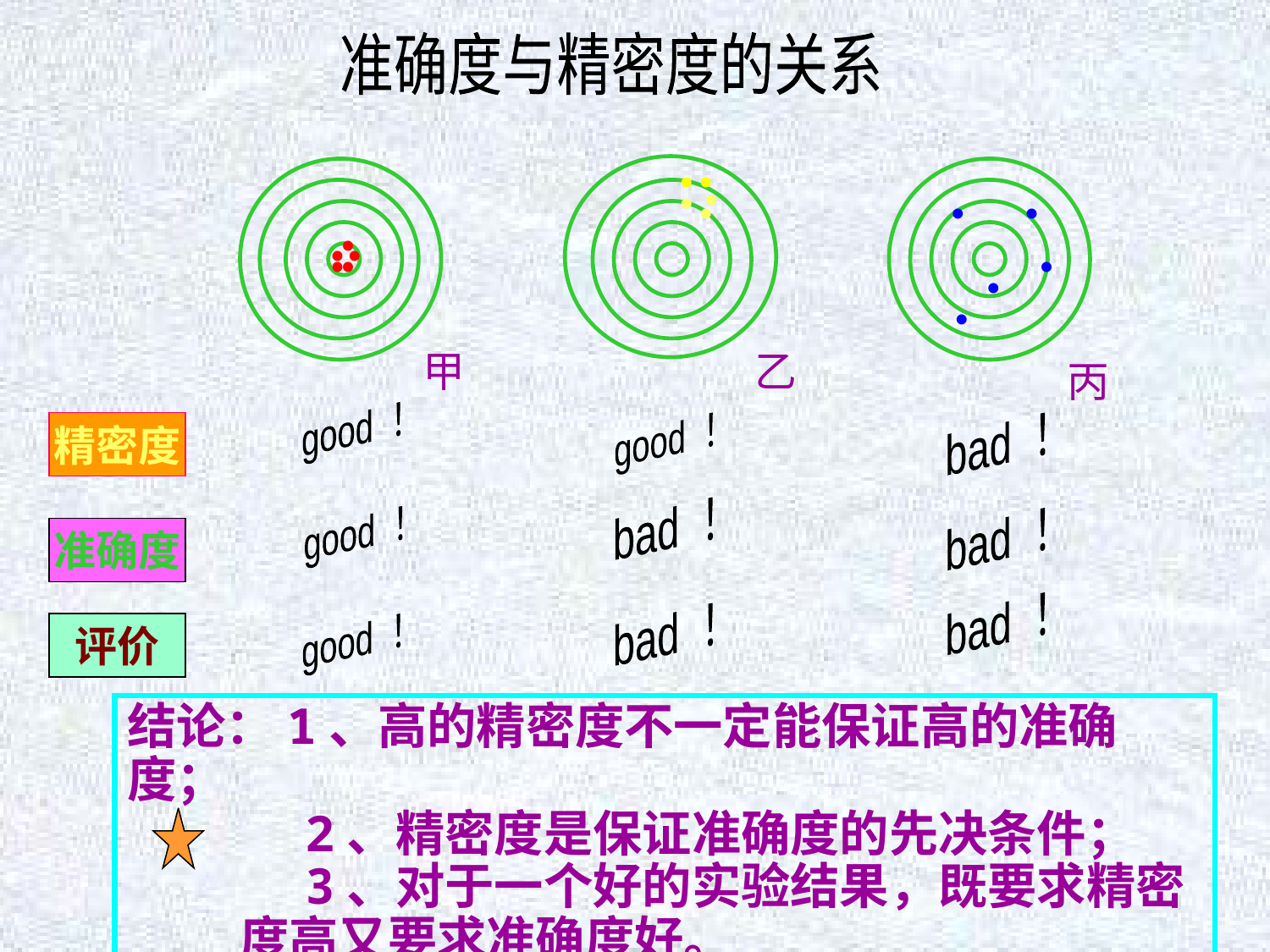

准确度与精密度的关系
•
•

•
•

•

•
•

•

•
•

•
•
•

•
•
甲
乙
丙
good ！
精密度
good ！
bad ！
bad ！
good ！
bad ！
准确度
bad ！
bad ！
评价
good ！
结论：1、高的精密度不一定能保证高的准确度；
      2、精密度是保证准确度的先决条件；
      3、对于一个好的实验结果，既要求精密
         度高又要求准确度好。